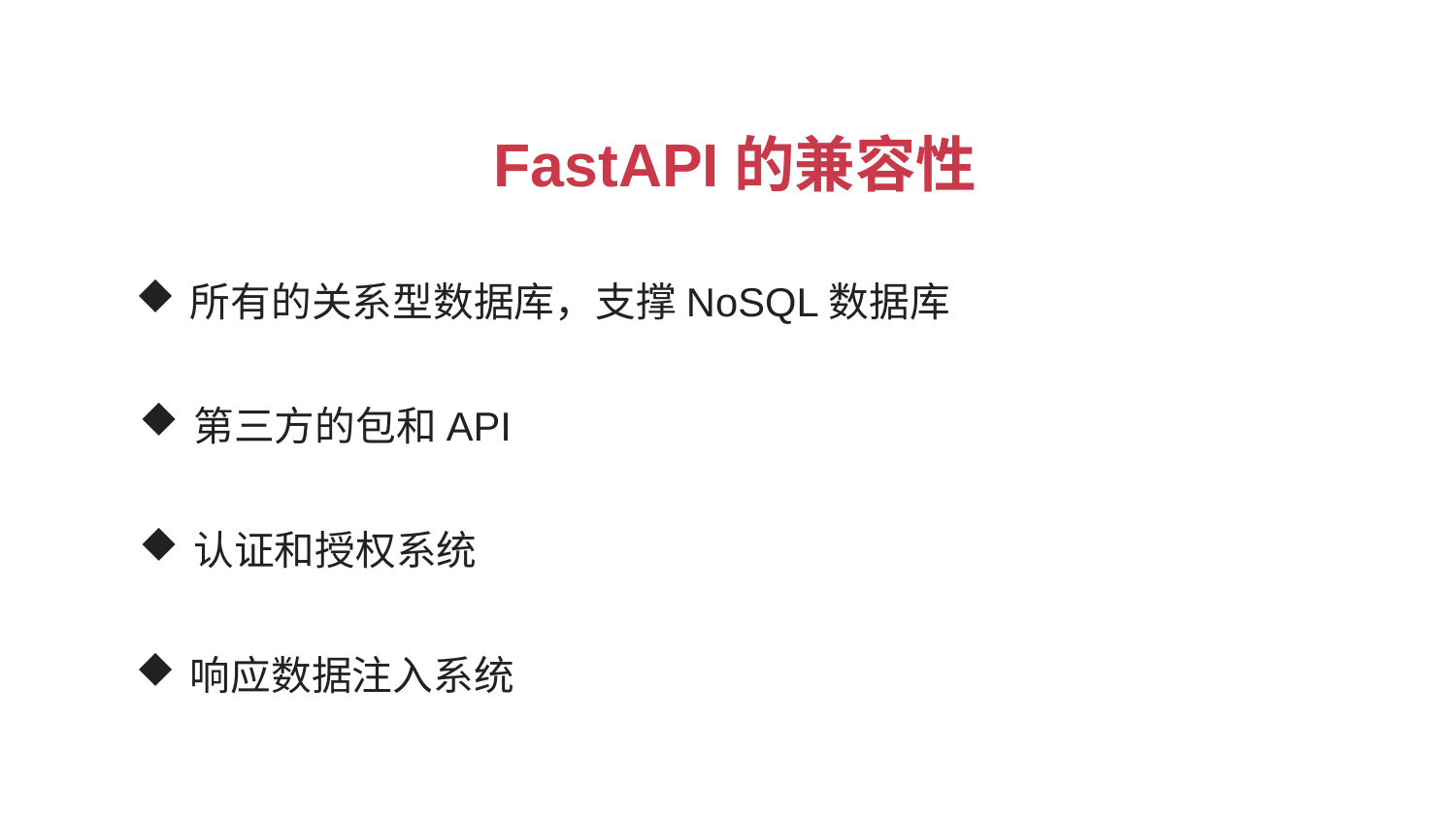

FastAPI的兼容性
所有的关系型数据库，支撑NoSQL数据库
第三方的包和API
认证和授权系统
响应数据注入系统